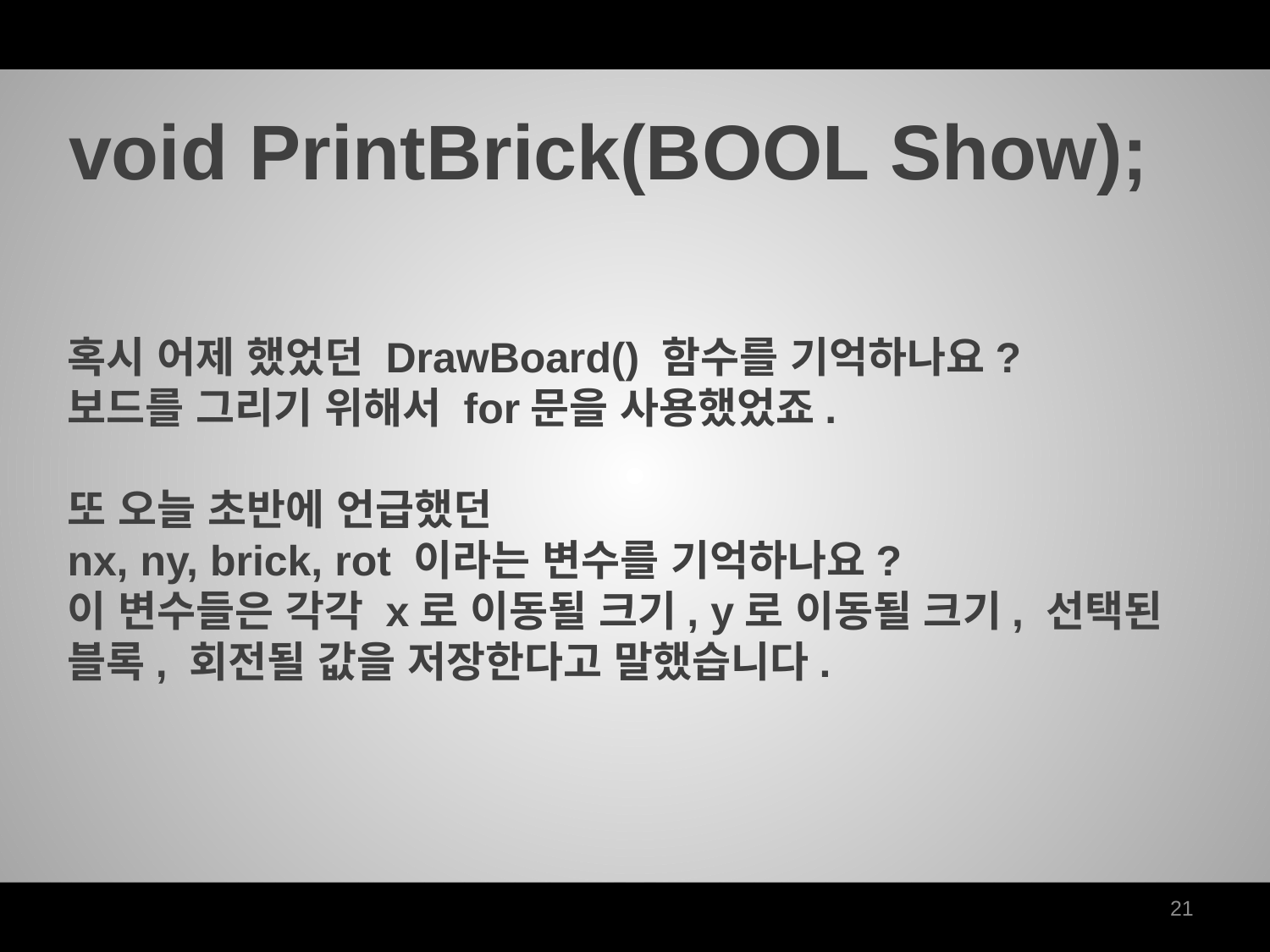

void PrintBrick(BOOL Show);
혹시 어제 했었던 DrawBoard() 함수를 기억하나요?
보드를 그리기 위해서 for문을 사용했었죠.

또 오늘 초반에 언급했던
nx, ny, brick, rot 이라는 변수를 기억하나요?
이 변수들은 각각 x로 이동될 크기, y로 이동될 크기, 선택된 블록, 회전될 값을 저장한다고 말했습니다.

21